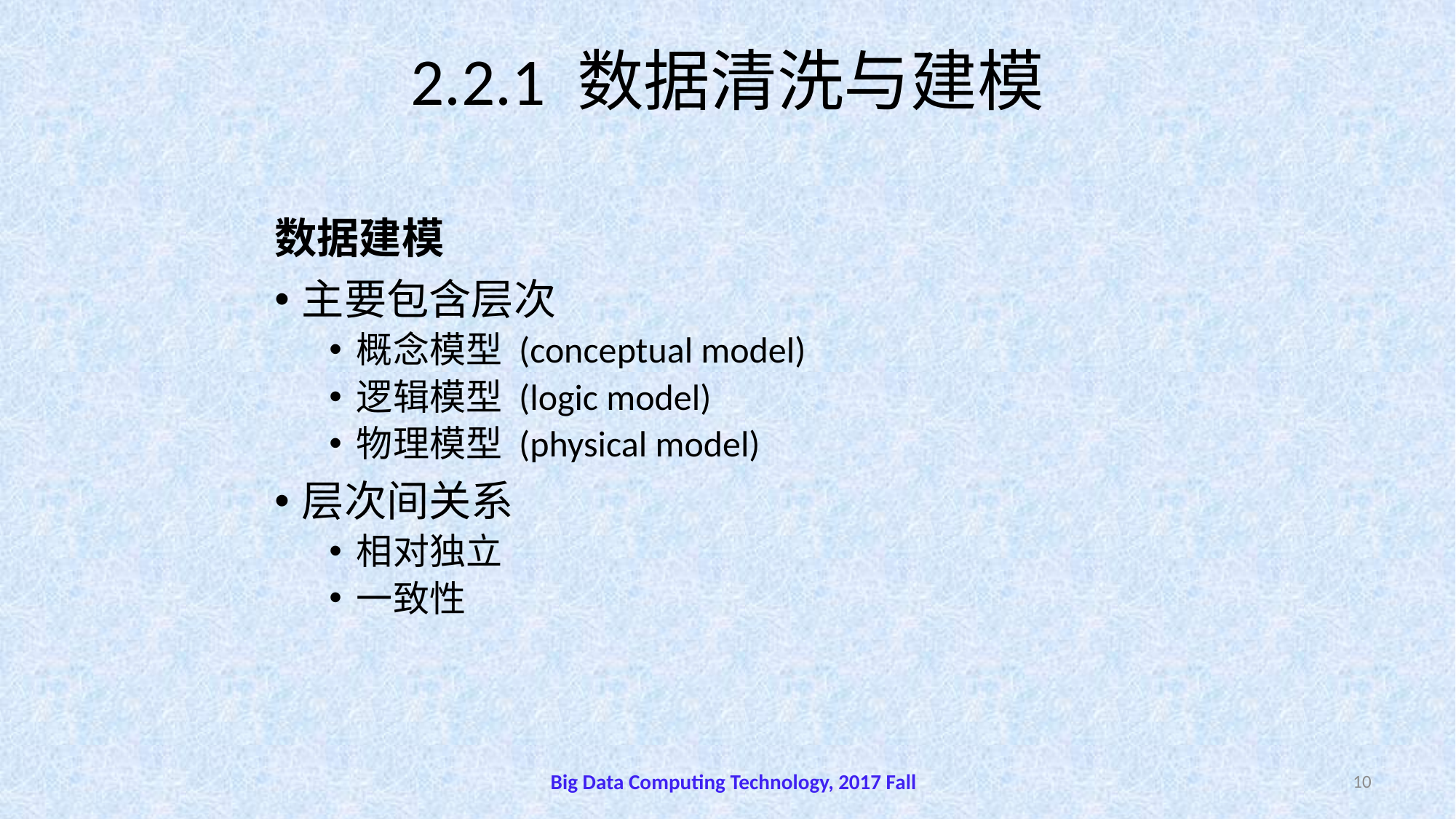

# 2.2.1 数据清洗与建模
数据建模
主要包含层次
概念模型 (conceptual model)
逻辑模型 (logic model)
物理模型 (physical model)
层次间关系
相对独立
一致性
Big Data Computing Technology, 2017 Fall
10